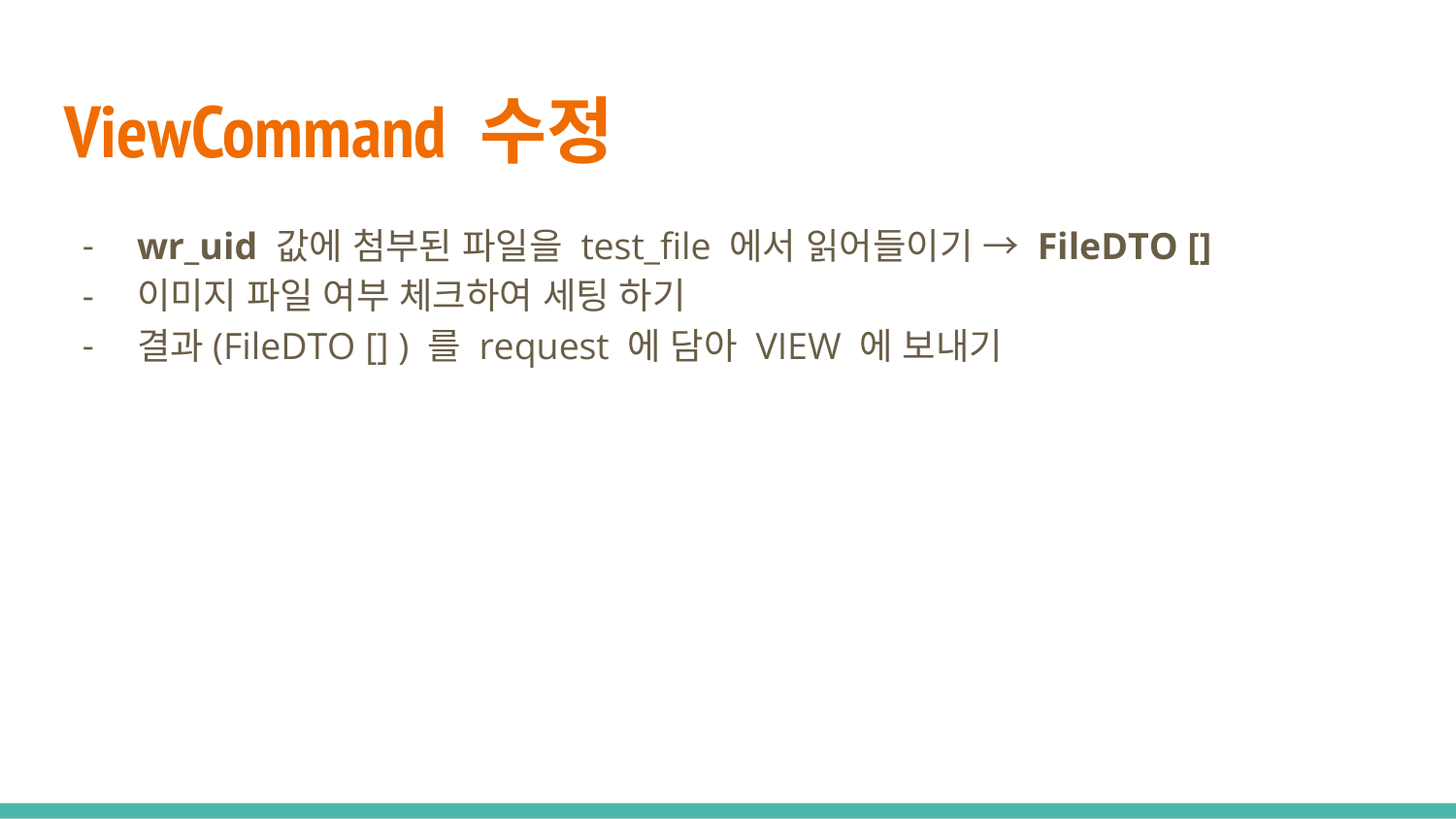

# ViewCommand 수정
wr_uid 값에 첨부된 파일을 test_file 에서 읽어들이기 → FileDTO []
이미지 파일 여부 체크하여 세팅 하기
결과(FileDTO [] ) 를 request 에 담아 VIEW 에 보내기